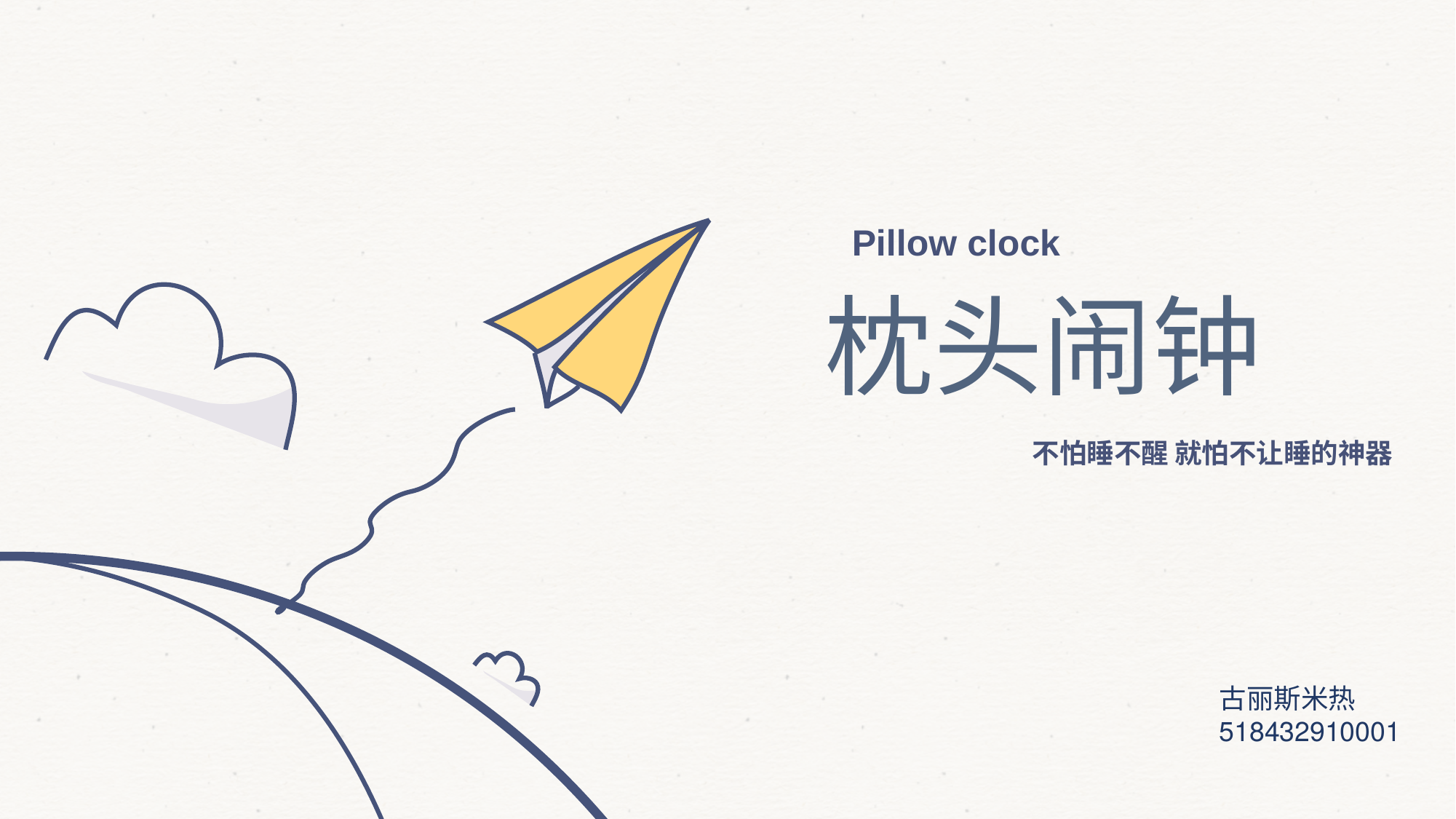

Pillow clock

枕头闹钟

不怕睡不醒 就怕不让睡的神器

古丽斯米热
518432910001